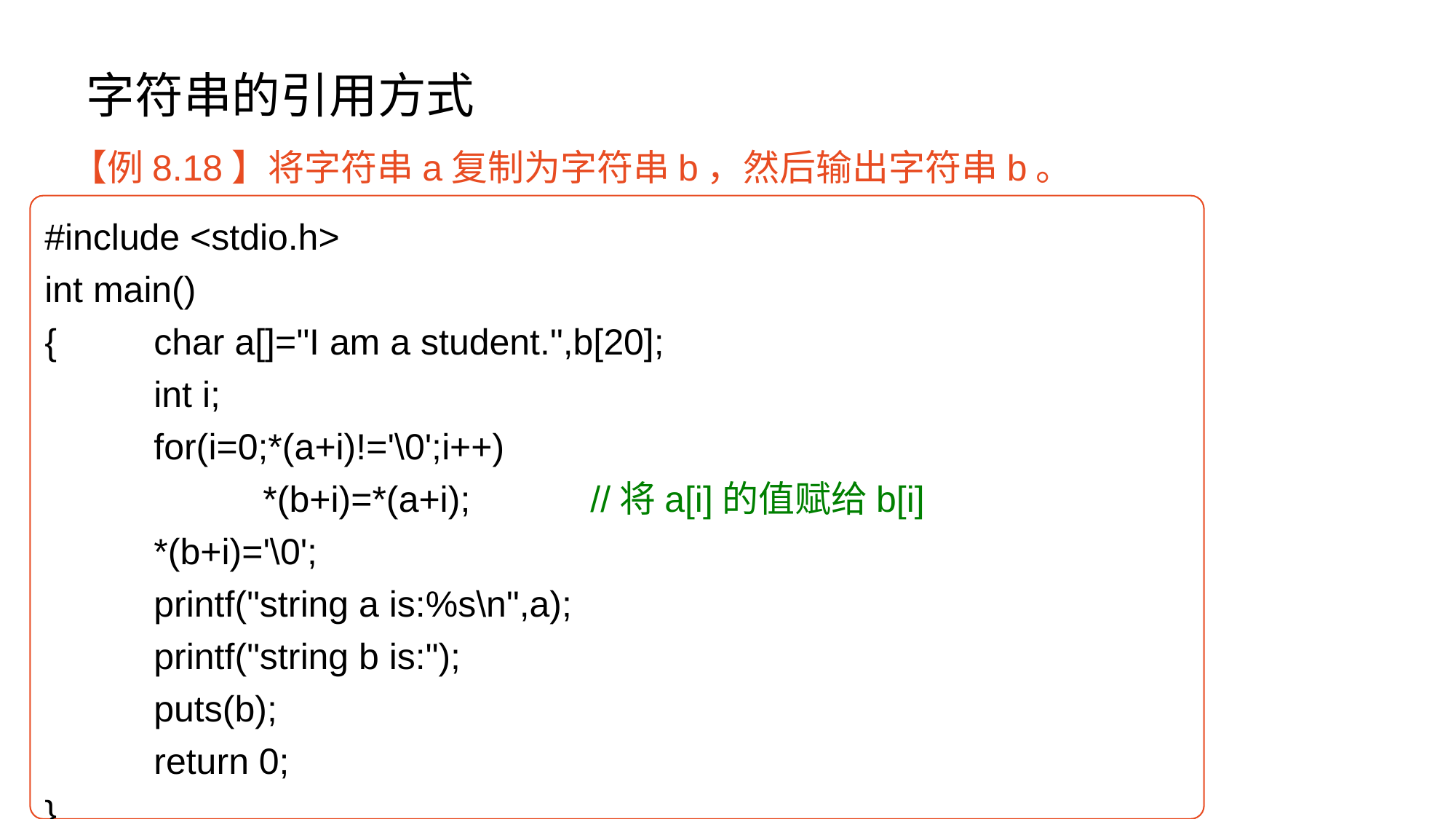

# 字符串的引用方式
【例8.18】将字符串a复制为字符串b，然后输出字符串b。
#include <stdio.h>
int main()
{	char a[]="I am a student.",b[20];
	int i;
	for(i=0;*(a+i)!='\0';i++)
		*(b+i)=*(a+i);		//将a[i]的值赋给b[i]
	*(b+i)='\0';
	printf("string a is:%s\n",a);
	printf("string b is:");
	puts(b);
	return 0;
}